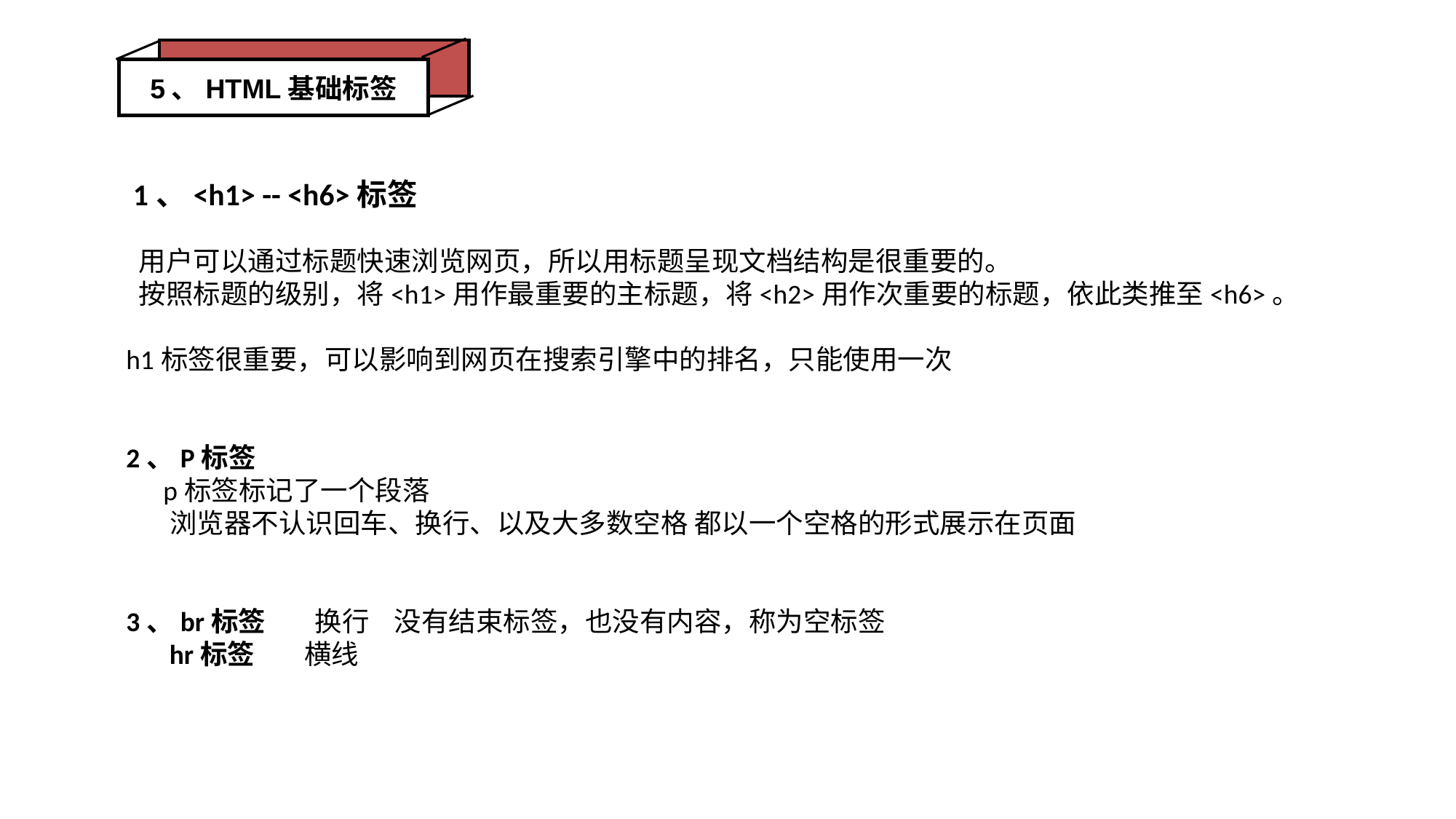

5、HTML基础标签
 1、<h1> -- <h6>标签

 用户可以通过标题快速浏览网页，所以用标题呈现文档结构是很重要的。
 按照标题的级别，将<h1>用作最重要的主标题，将<h2>用作次重要的标题，依此类推至<h6>。

h1标签很重要，可以影响到网页在搜索引擎中的排名，只能使用一次

2、P标签
      p标签标记了一个段落
      浏览器不认识回车、换行、以及大多数空格 都以一个空格的形式展示在页面

3、br标签        换行    没有结束标签，也没有内容，称为空标签
       hr标签        横线